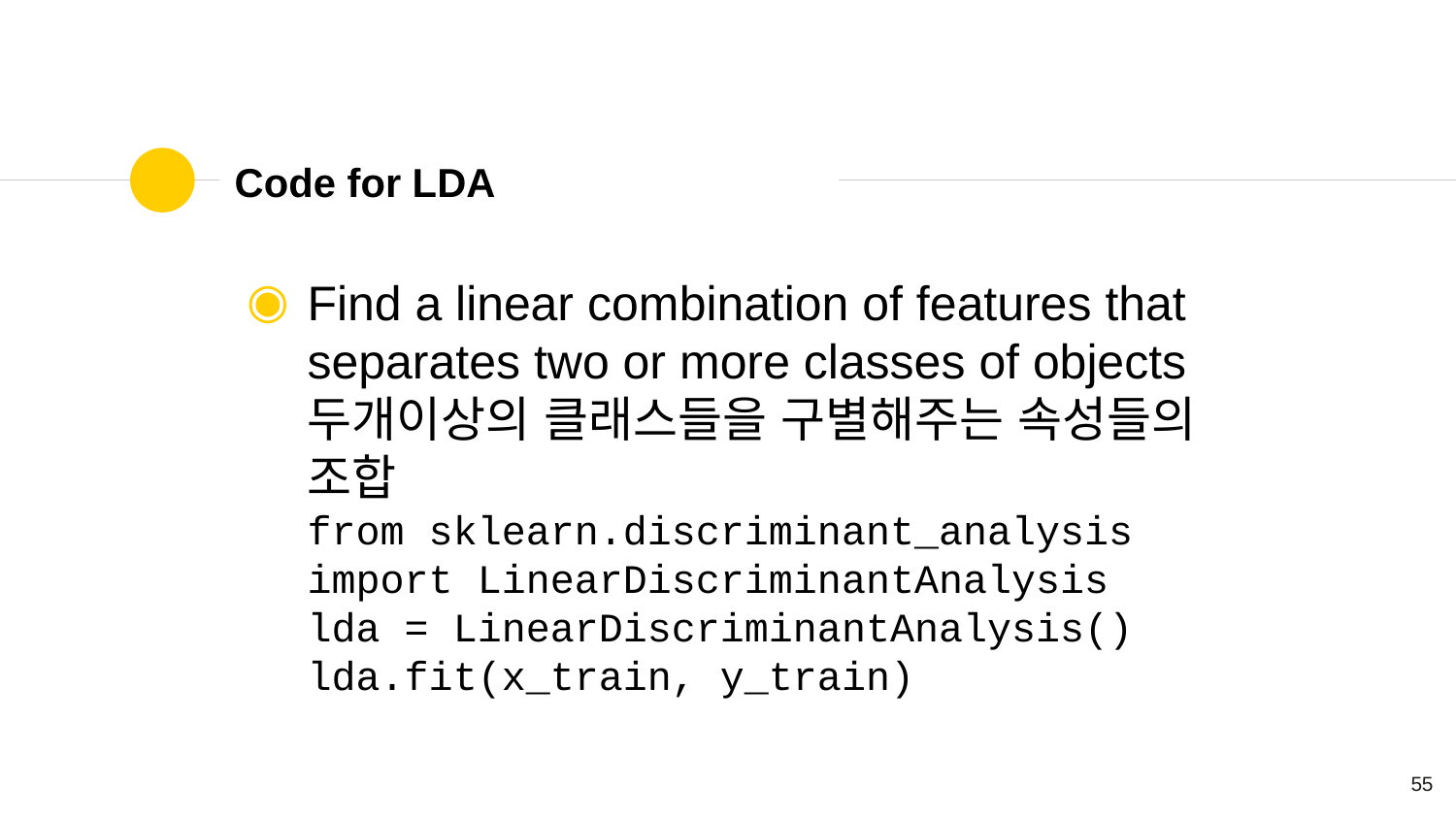

# Code for LDA
Find a linear combination of features that separates two or more classes of objects
두개이상의 클래스들을 구별해주는 속성들의 조합
from sklearn.discriminant_analysis import LinearDiscriminantAnalysis
lda = LinearDiscriminantAnalysis()
lda.fit(x_train, y_train)

55